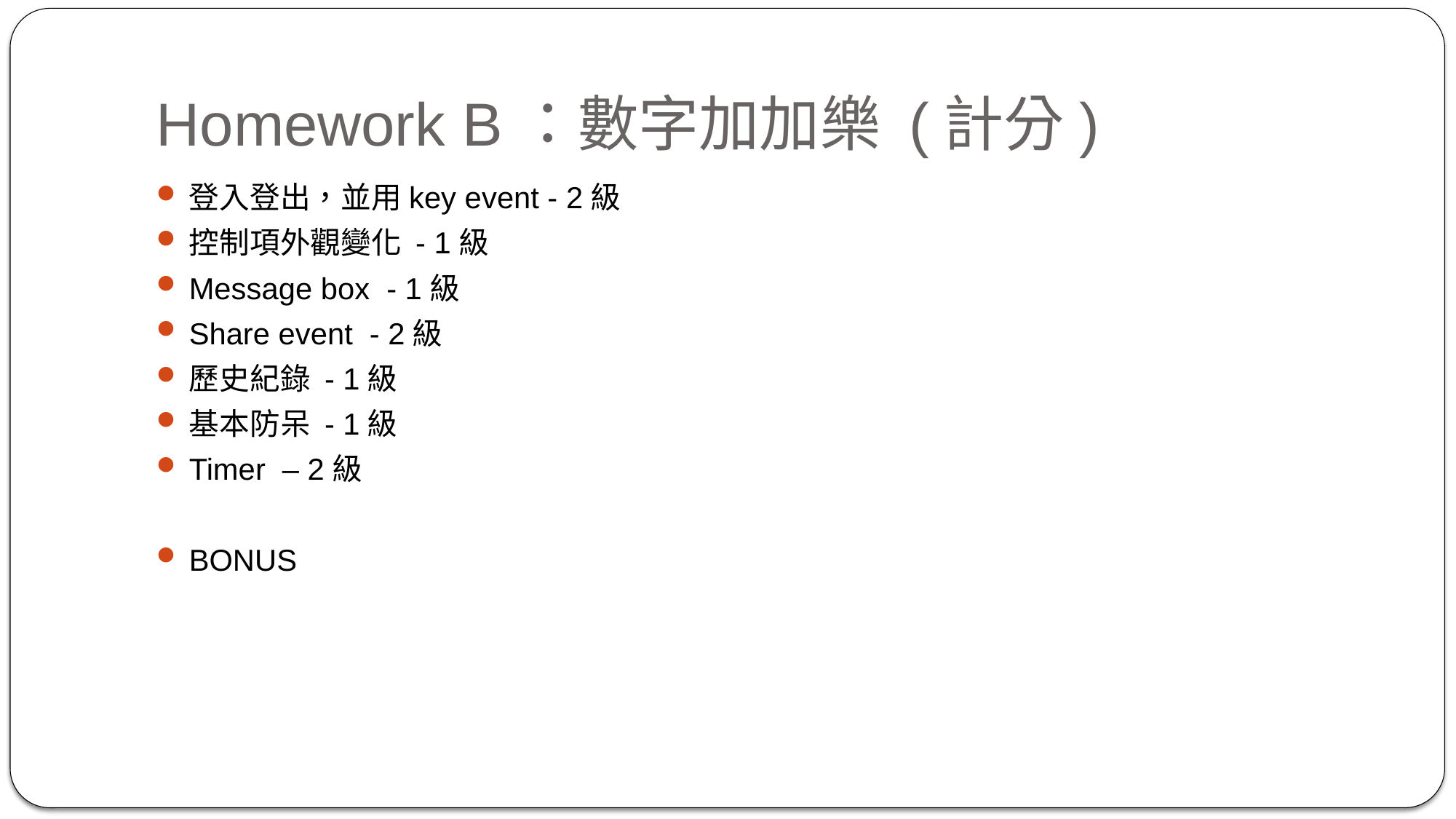

# Homework B：數字加加樂 (計分)
登入登出，並用key event - 2級
控制項外觀變化 - 1級
Message box  - 1級
Share event  - 2級
歷史紀錄 - 1級
基本防呆 - 1級
Timer  – 2級

BONUS